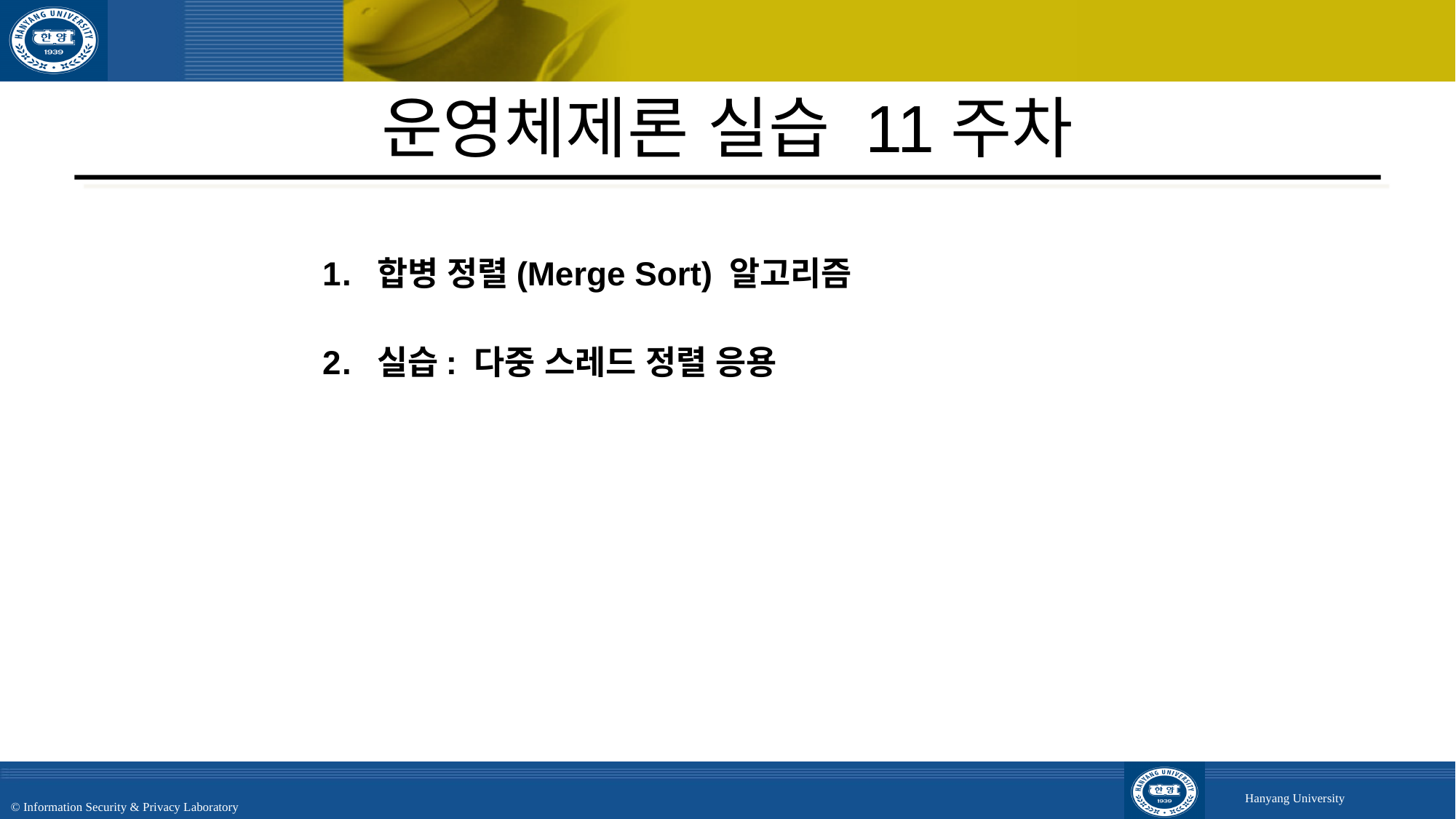

# 운영체제론 실습 11주차

합병 정렬(Merge Sort) 알고리즘

실습: 다중 스레드 정렬 응용